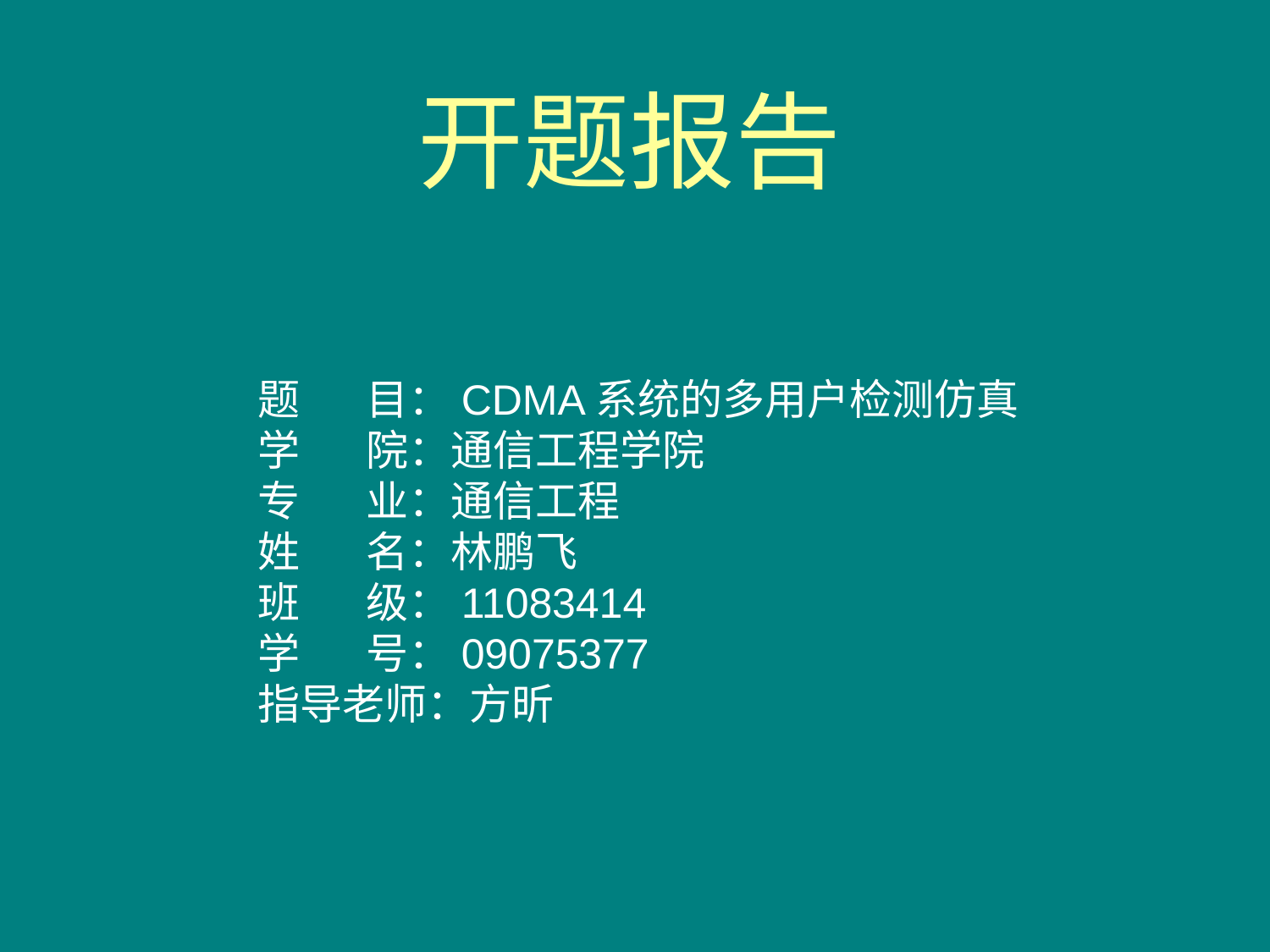

# 开题报告

题       目：CDMA系统的多用户检测仿真
学       院：通信工程学院
专       业：通信工程
姓       名：林鹏飞
班       级：11083414
学       号：09075377
指导老师：方昕